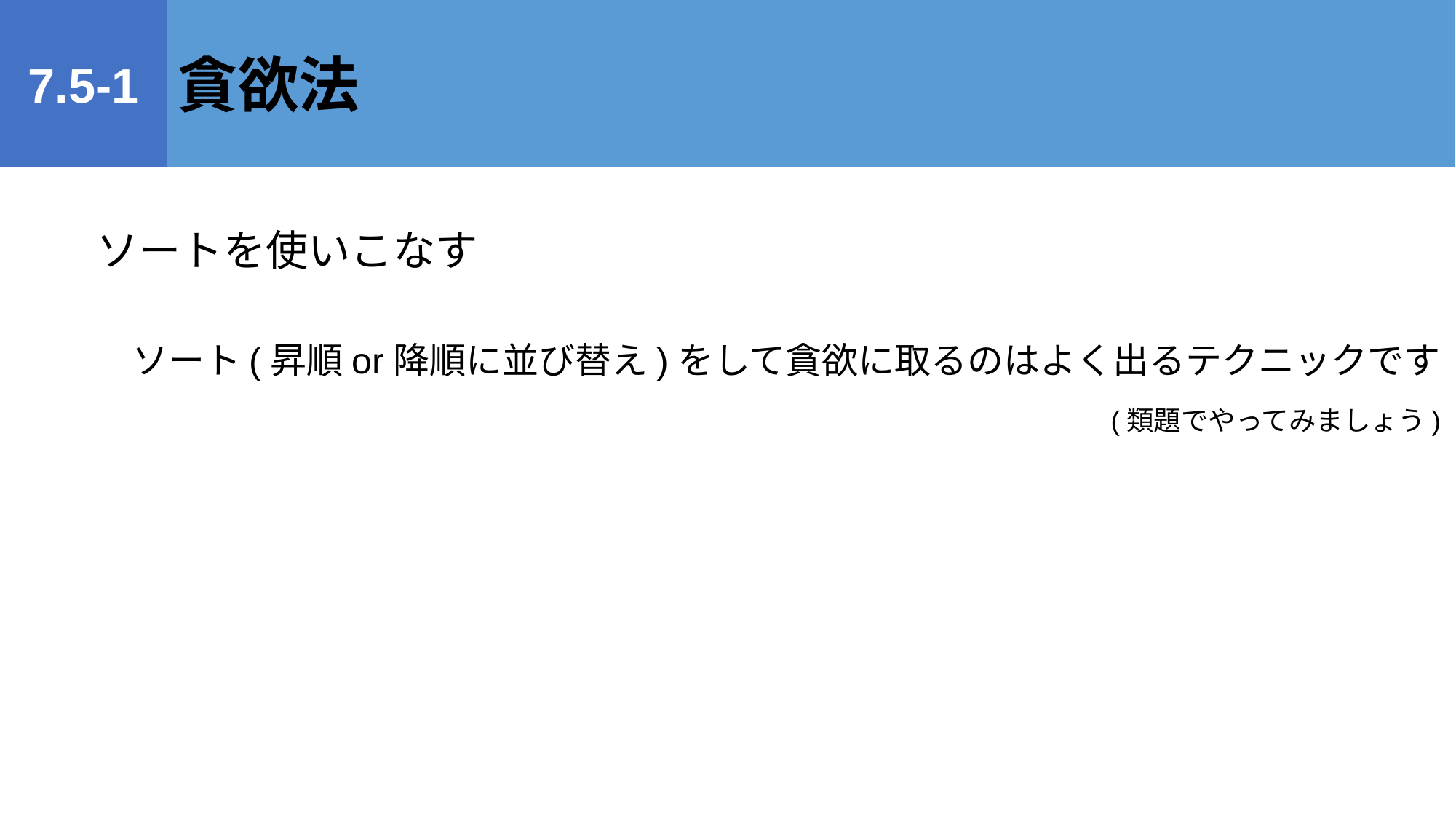

7.5-1
貪欲法
ソートを使いこなす
ソート(昇順or降順に並び替え)をして貪欲に取るのはよく出るテクニックです
(類題でやってみましょう)